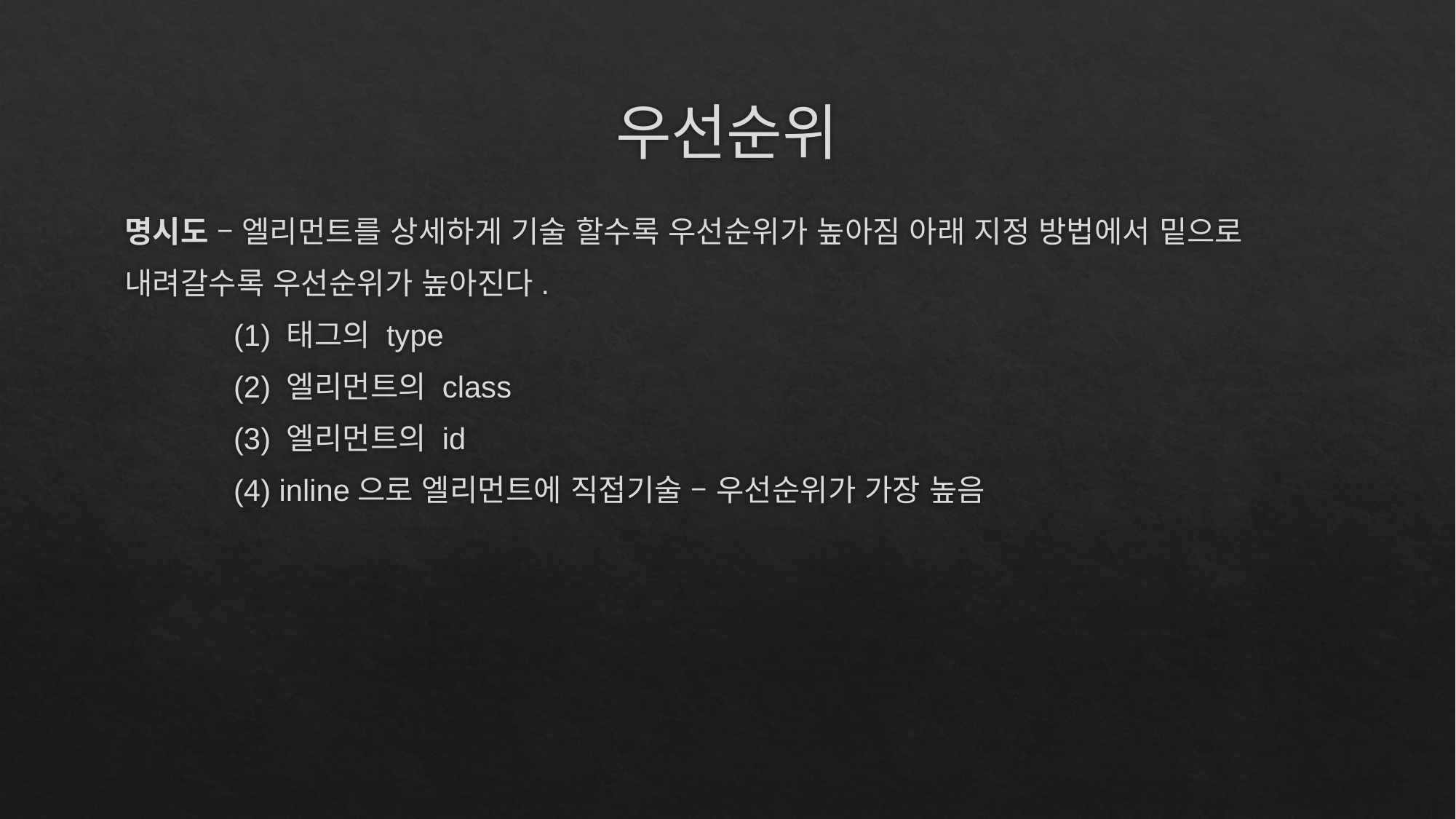

# 우선순위
명시도 – 엘리먼트를 상세하게 기술 할수록 우선순위가 높아짐 아래 지정 방법에서 밑으로
내려갈수록 우선순위가 높아진다.
	(1) 태그의 type
	(2) 엘리먼트의 class
	(3) 엘리먼트의 id
	(4) inline으로 엘리먼트에 직접기술 – 우선순위가 가장 높음